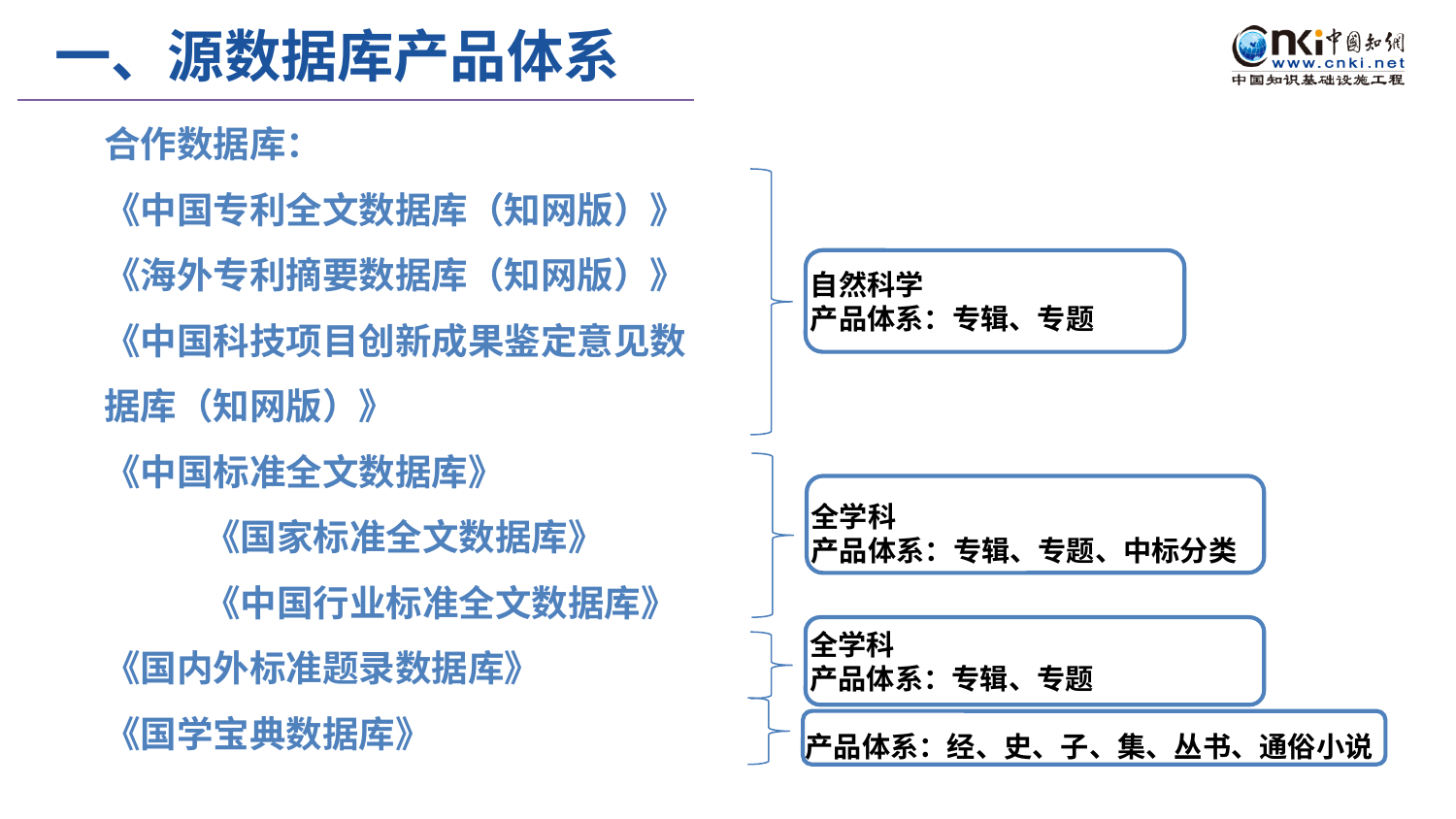

一、源数据库产品体系
合作数据库：
《中国专利全文数据库（知网版）》
《海外专利摘要数据库（知网版）》
《中国科技项目创新成果鉴定意见数据库（知网版）》
《中国标准全文数据库》
           《国家标准全文数据库》
           《中国行业标准全文数据库》
《国内外标准题录数据库》
《国学宝典数据库》

自然科学
产品体系：专辑、专题

全学科
产品体系：专辑、专题、中标分类
全学科
产品体系：专辑、专题

产品体系：经、史、子、集、丛书、通俗小说